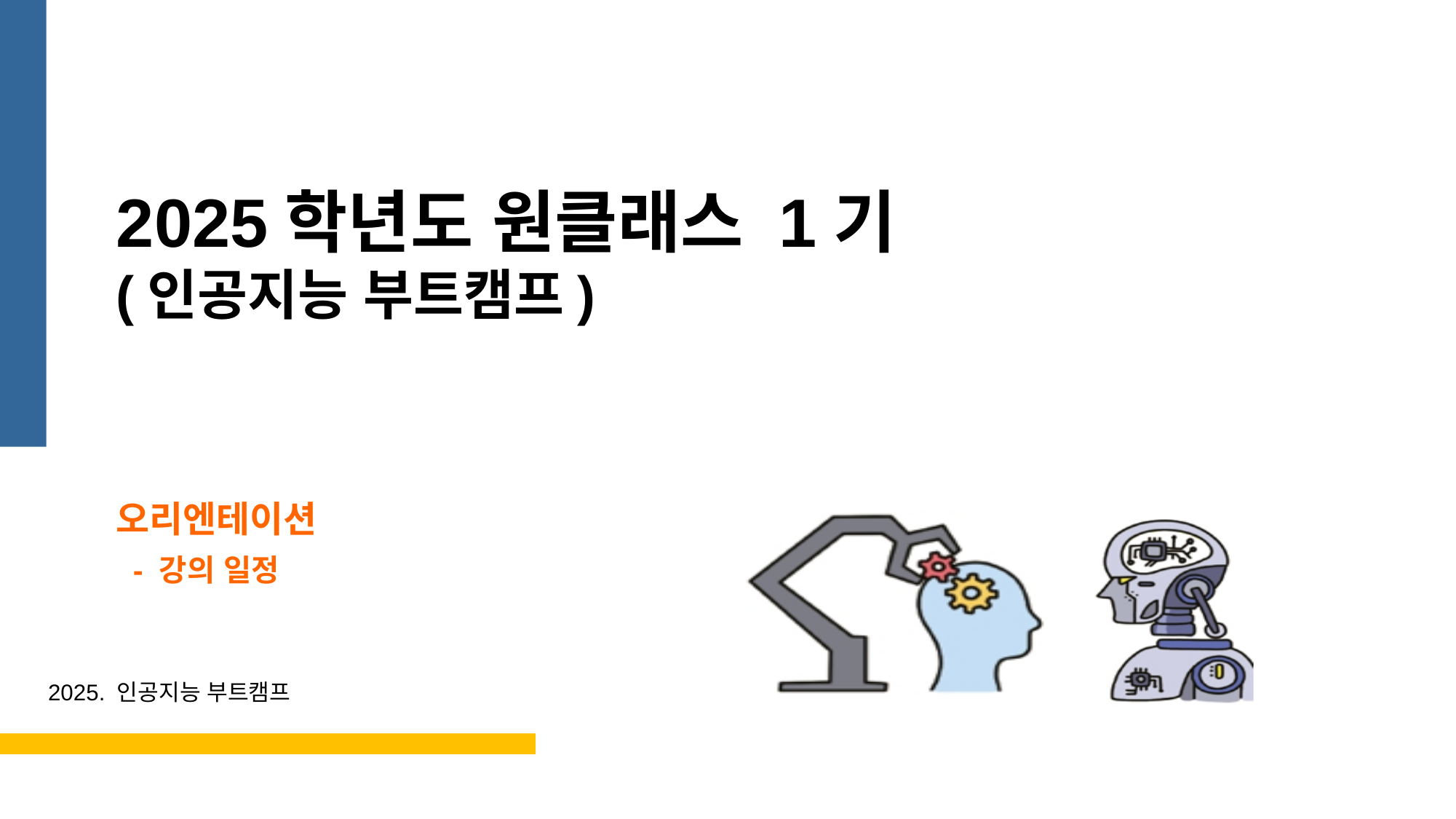

# 2025학년도 원클래스 1기 (인공지능 부트캠프)
오리엔테이션
  - 강의 일정
2025. 인공지능 부트캠프